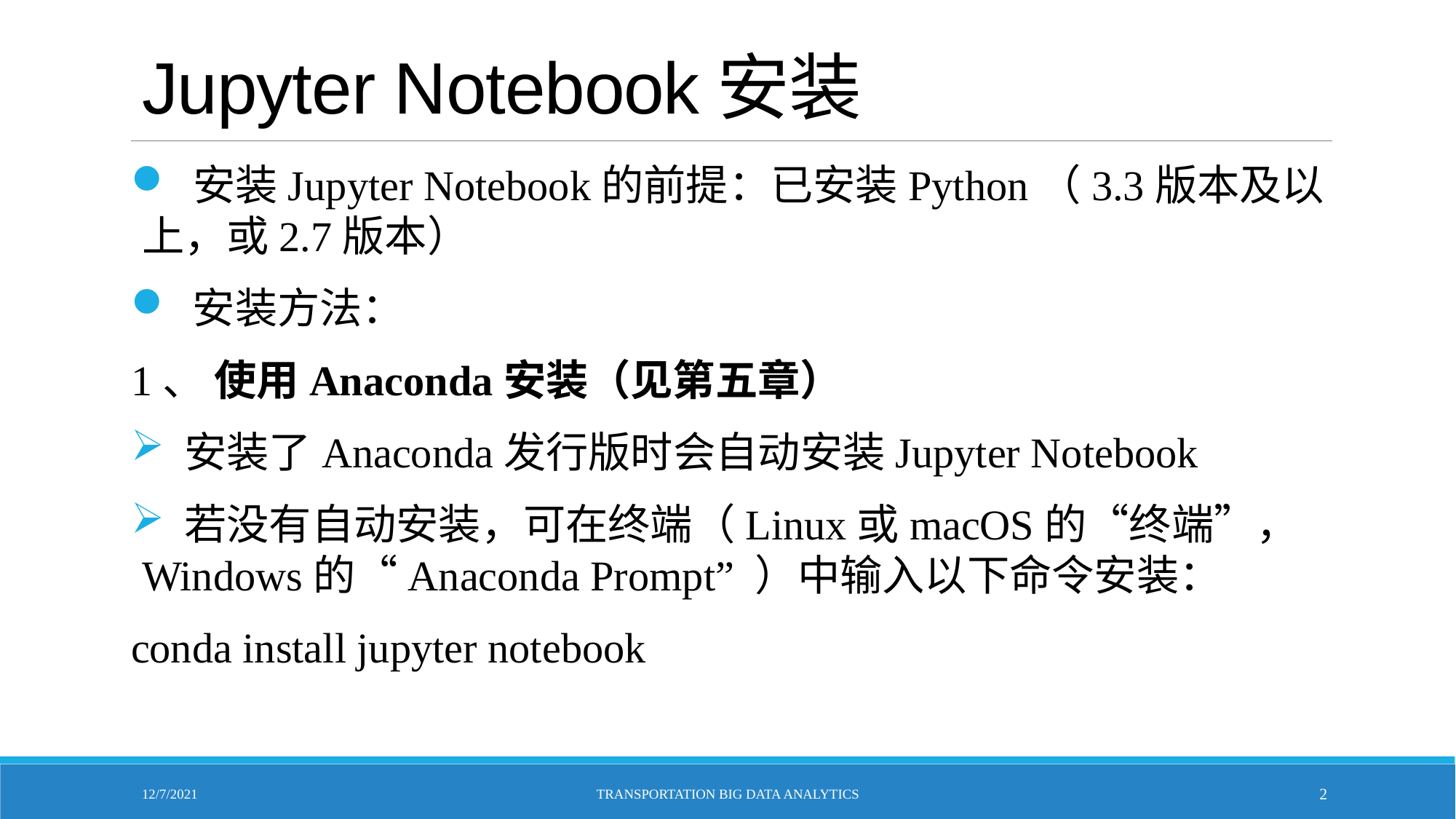

# Jupyter Notebook安装
 安装Jupyter Notebook的前提：已安装Python（3.3版本及以上，或2.7版本）
 安装方法：
1、 使用Anaconda安装（见第五章）
 安装了Anaconda发行版时会自动安装Jupyter Notebook
 若没有自动安装，可在终端（Linux或macOS的“终端”，Windows的“Anaconda Prompt” ）中输入以下命令安装：
conda install jupyter notebook

12/7/2021
Transportation Big Data Analytics
2